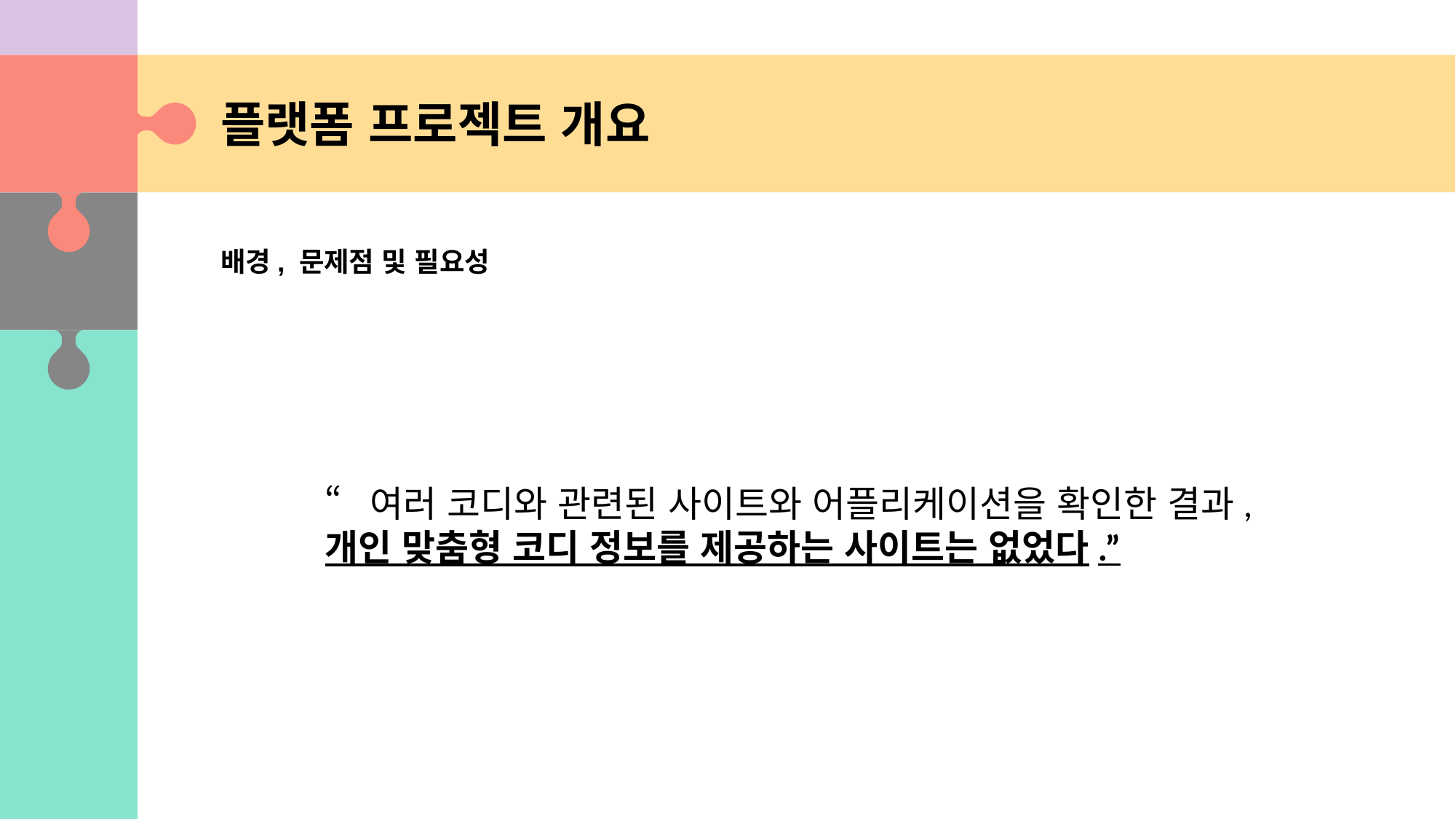

플랫폼 프로젝트 개요

배경, 문제점 및 필요성

“여러 코디와 관련된 사이트와 어플리케이션을 확인한 결과, 개인 맞춤형 코디 정보를 제공하는 사이트는 없었다.”